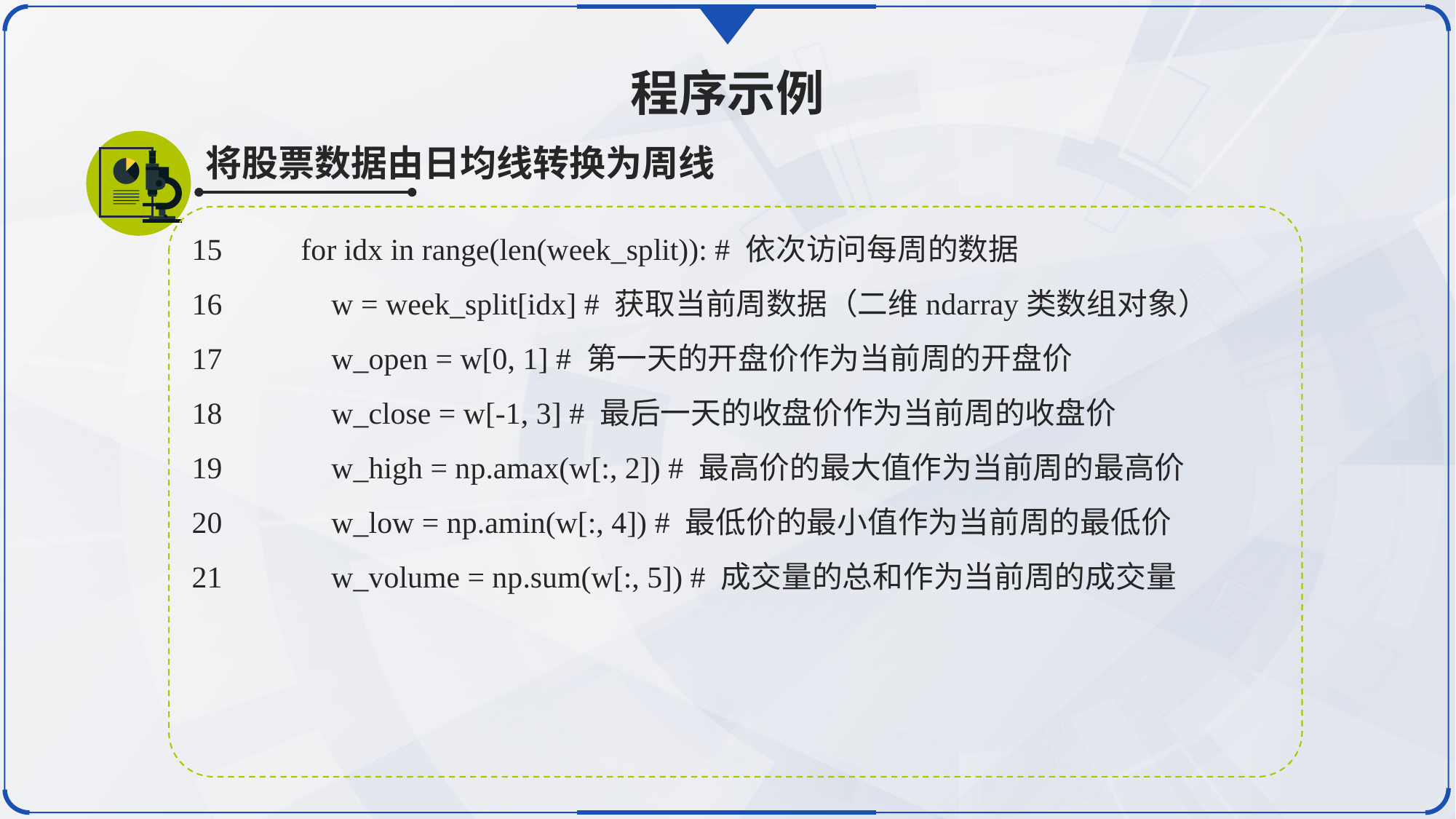

程序示例

将股票数据由日均线转换为周线

15	for idx in range(len(week_split)): # 依次访问每周的数据
16	    w = week_split[idx] # 获取当前周数据（二维ndarray类数组对象）
17	    w_open = w[0, 1] # 第一天的开盘价作为当前周的开盘价
18	    w_close = w[-1, 3] # 最后一天的收盘价作为当前周的收盘价
19	    w_high = np.amax(w[:, 2]) # 最高价的最大值作为当前周的最高价
20	    w_low = np.amin(w[:, 4]) # 最低价的最小值作为当前周的最低价
21	    w_volume = np.sum(w[:, 5]) # 成交量的总和作为当前周的成交量